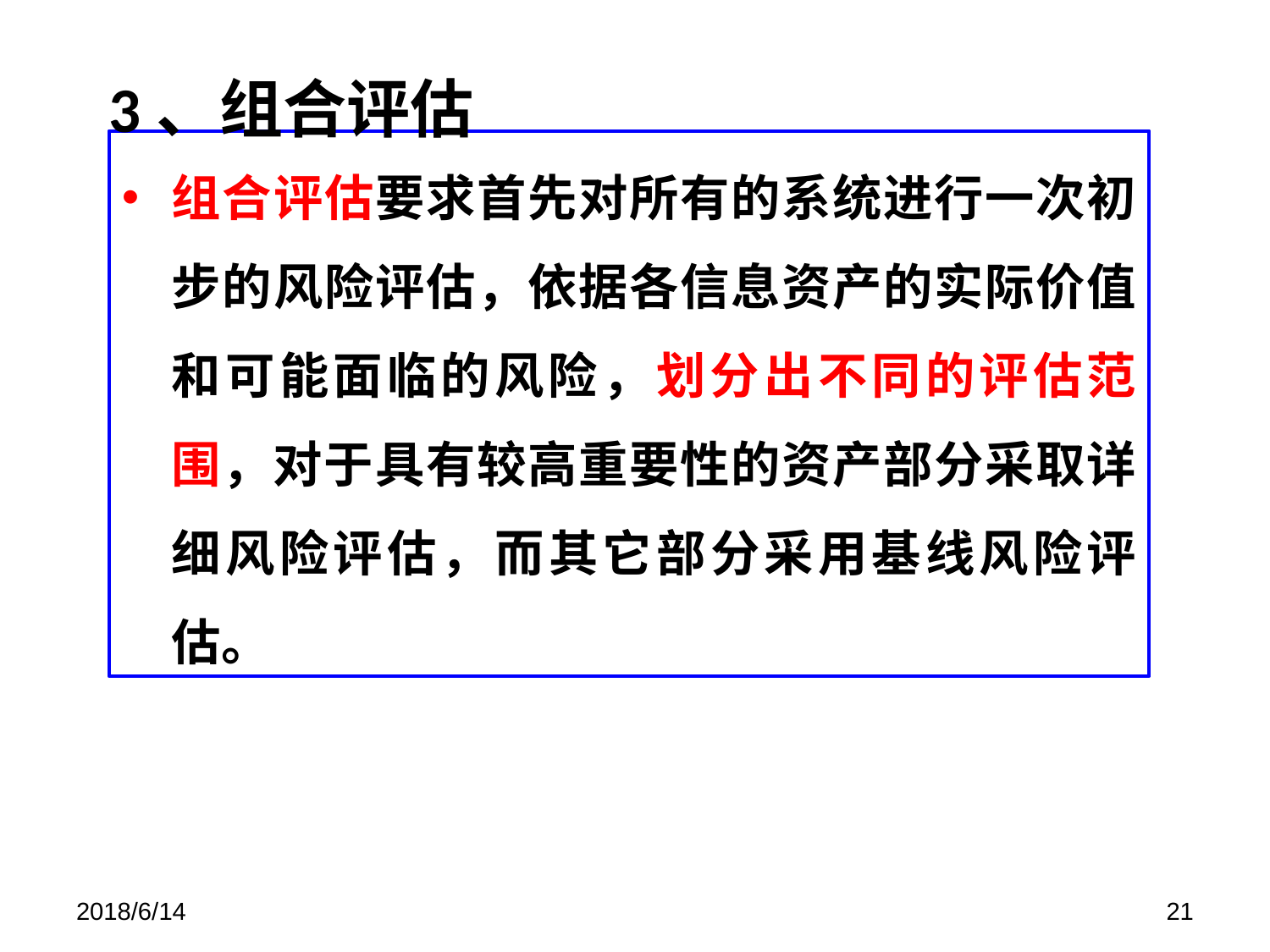

# 3、组合评估
组合评估要求首先对所有的系统进行一次初步的风险评估，依据各信息资产的实际价值和可能面临的风险，划分出不同的评估范围，对于具有较高重要性的资产部分采取详细风险评估，而其它部分采用基线风险评估。
2018/6/14
21